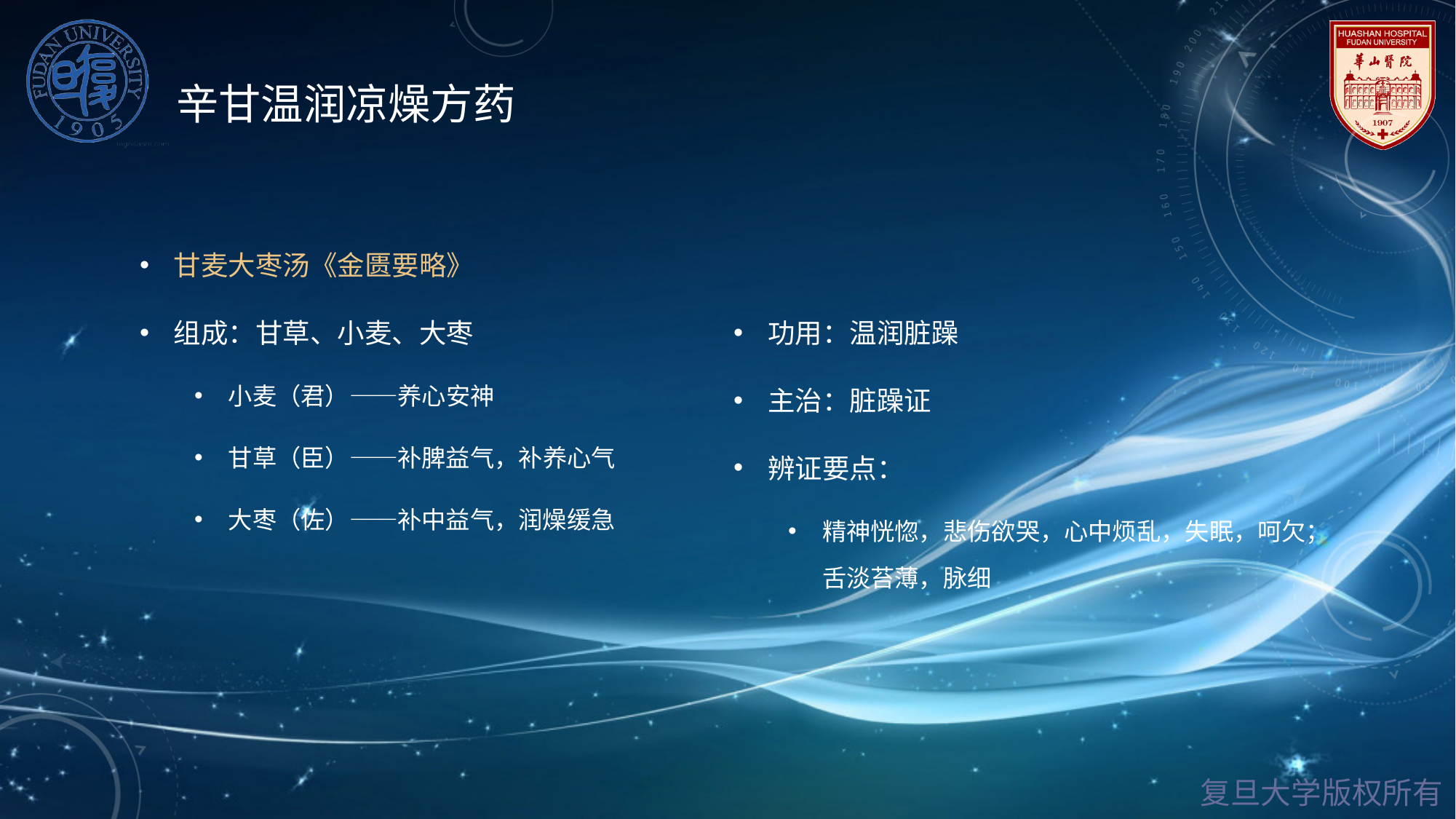

# 辛甘温润凉燥方药
甘麦大枣汤《金匮要略》
组成：甘草、小麦、大枣
小麦（君）——养心安神
甘草（臣）——补脾益气，补养心气
大枣（佐）——补中益气，润燥缓急

功用：温润脏躁
主治：脏躁证
辨证要点：
精神恍惚，悲伤欲哭，心中烦乱，失眠，呵欠；舌淡苔薄，脉细